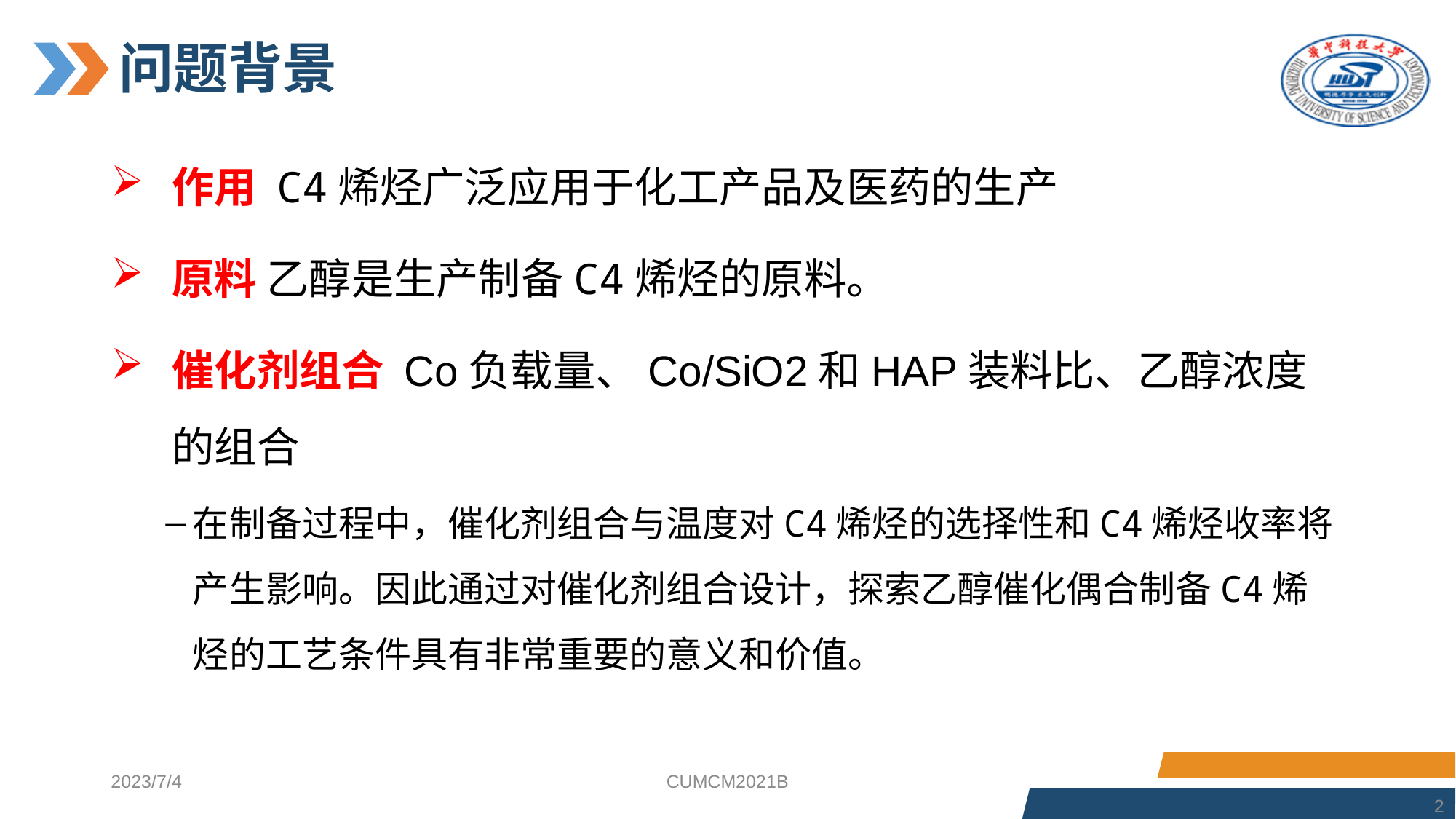

# 问题背景
作用 C4烯烃广泛应用于化工产品及医药的生产
原料 乙醇是生产制备C4烯烃的原料。
催化剂组合 Co负载量、Co/SiO2和HAP装料比、乙醇浓度的组合
在制备过程中，催化剂组合与温度对C4烯烃的选择性和C4烯烃收率将产生影响。因此通过对催化剂组合设计，探索乙醇催化偶合制备C4烯烃的工艺条件具有非常重要的意义和价值。
2023/7/4
CUMCM2021B
2